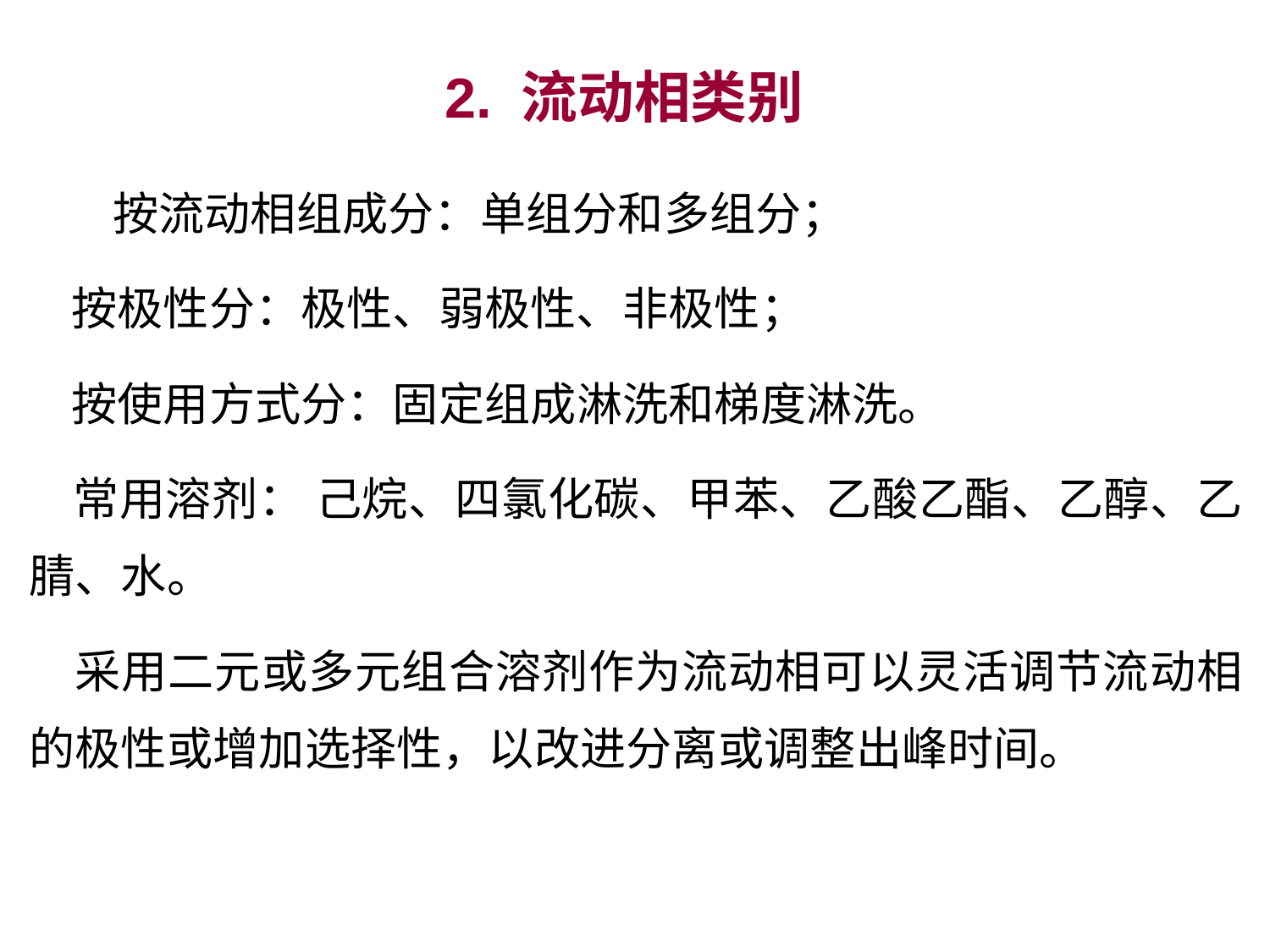

# 2. 流动相类别
       按流动相组成分：单组分和多组分；
   按极性分：极性、弱极性、非极性；
   按使用方式分：固定组成淋洗和梯度淋洗。
   常用溶剂： 己烷、四氯化碳、甲苯、乙酸乙酯、乙醇、乙腈、水。
   采用二元或多元组合溶剂作为流动相可以灵活调节流动相的极性或增加选择性，以改进分离或调整出峰时间。